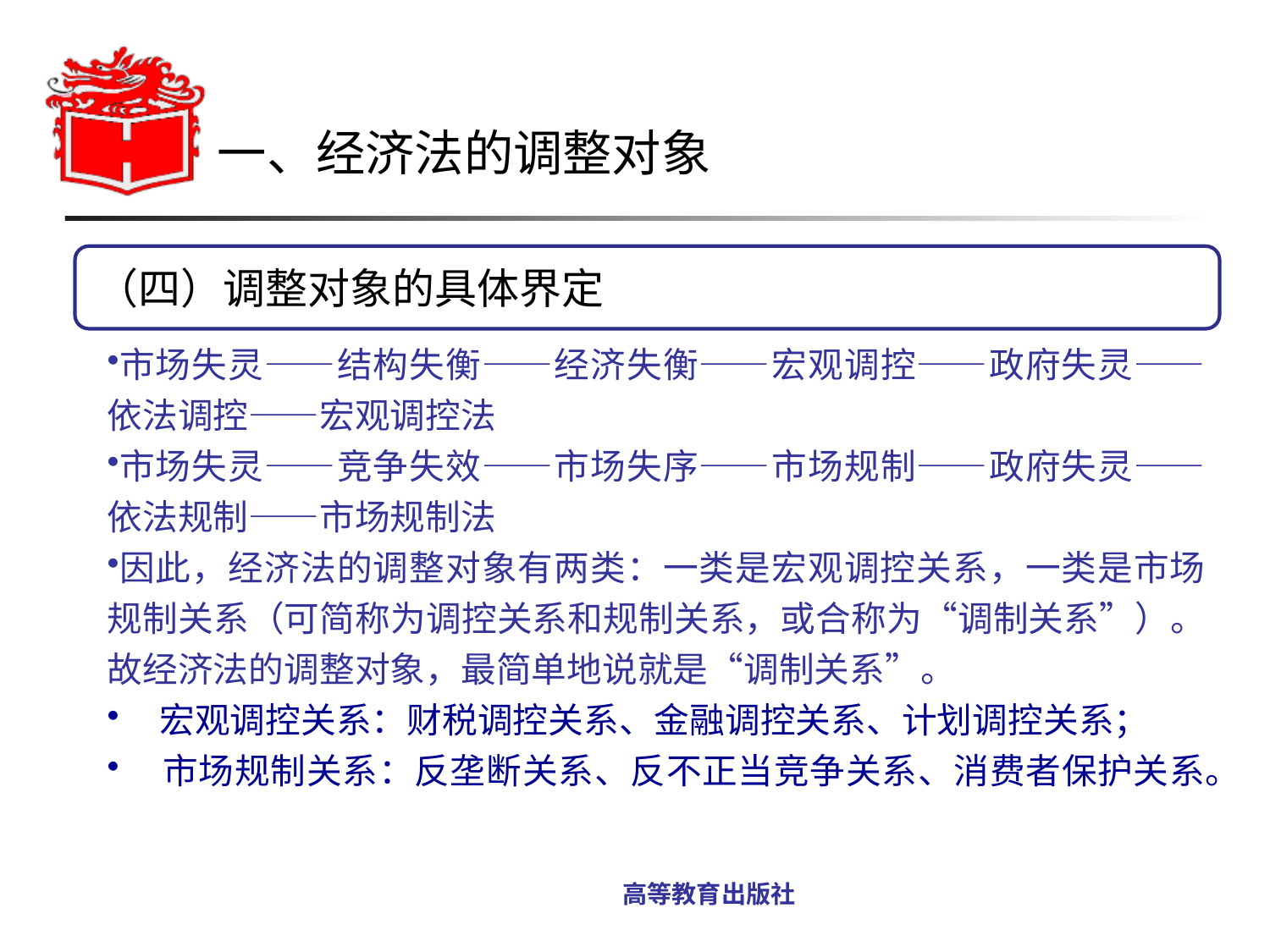

一、经济法的调整对象

（四）调整对象的具体界定
市场失灵——结构失衡——经济失衡——宏观调控——政府失灵——依法调控——宏观调控法
市场失灵——竞争失效——市场失序——市场规制——政府失灵——依法规制——市场规制法
因此，经济法的调整对象有两类：一类是宏观调控关系，一类是市场规制关系（可简称为调控关系和规制关系，或合称为“调制关系”）。故经济法的调整对象，最简单地说就是“调制关系”。
    宏观调控关系：财税调控关系、金融调控关系、计划调控关系；
    市场规制关系：反垄断关系、反不正当竞争关系、消费者保护关系。

高等教育出版社